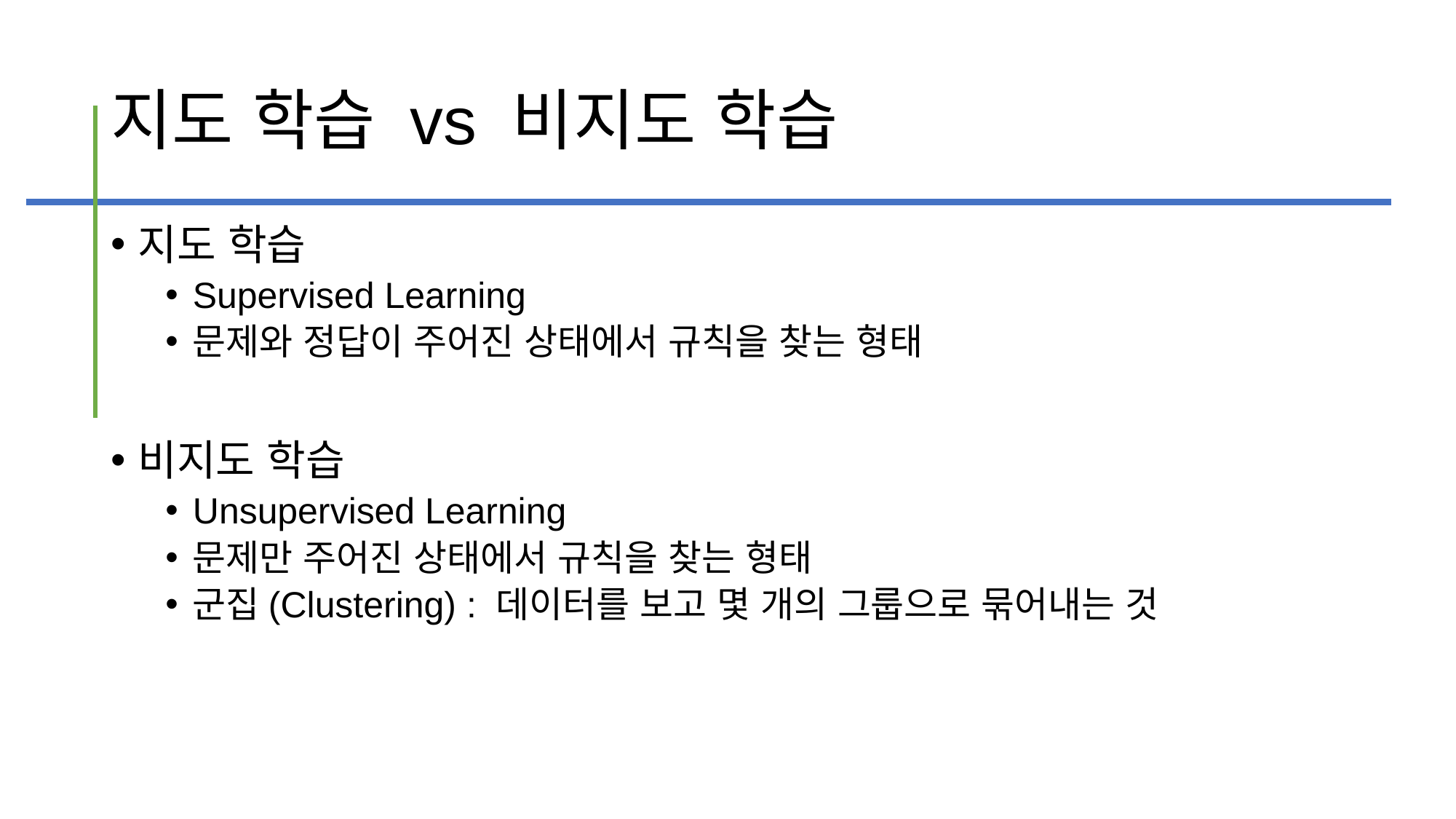

# 지도 학습 vs 비지도 학습
지도 학습
Supervised Learning
문제와 정답이 주어진 상태에서 규칙을 찾는 형태

비지도 학습
Unsupervised Learning
문제만 주어진 상태에서 규칙을 찾는 형태
군집(Clustering) : 데이터를 보고 몇 개의 그룹으로 묶어내는 것